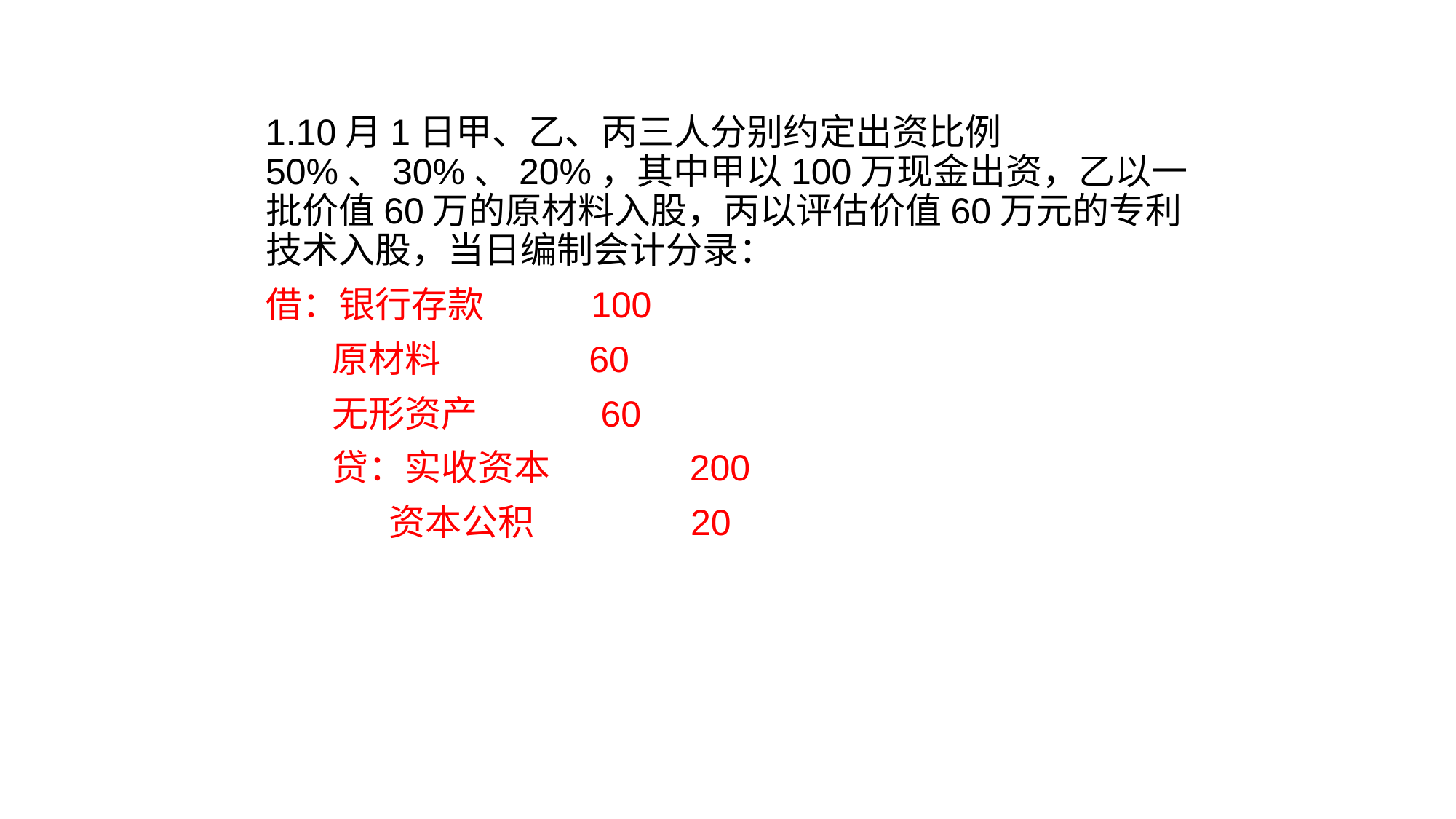

1.10月1日甲、乙、丙三人分别约定出资比例50%、30%、20%，其中甲以100万现金出资，乙以一批价值60万的原材料入股，丙以评估价值60万元的专利技术入股，当日编制会计分录：
借：银行存款            100
       原材料                 60
       无形资产              60
       贷：实收资本                200
              资本公积                  20